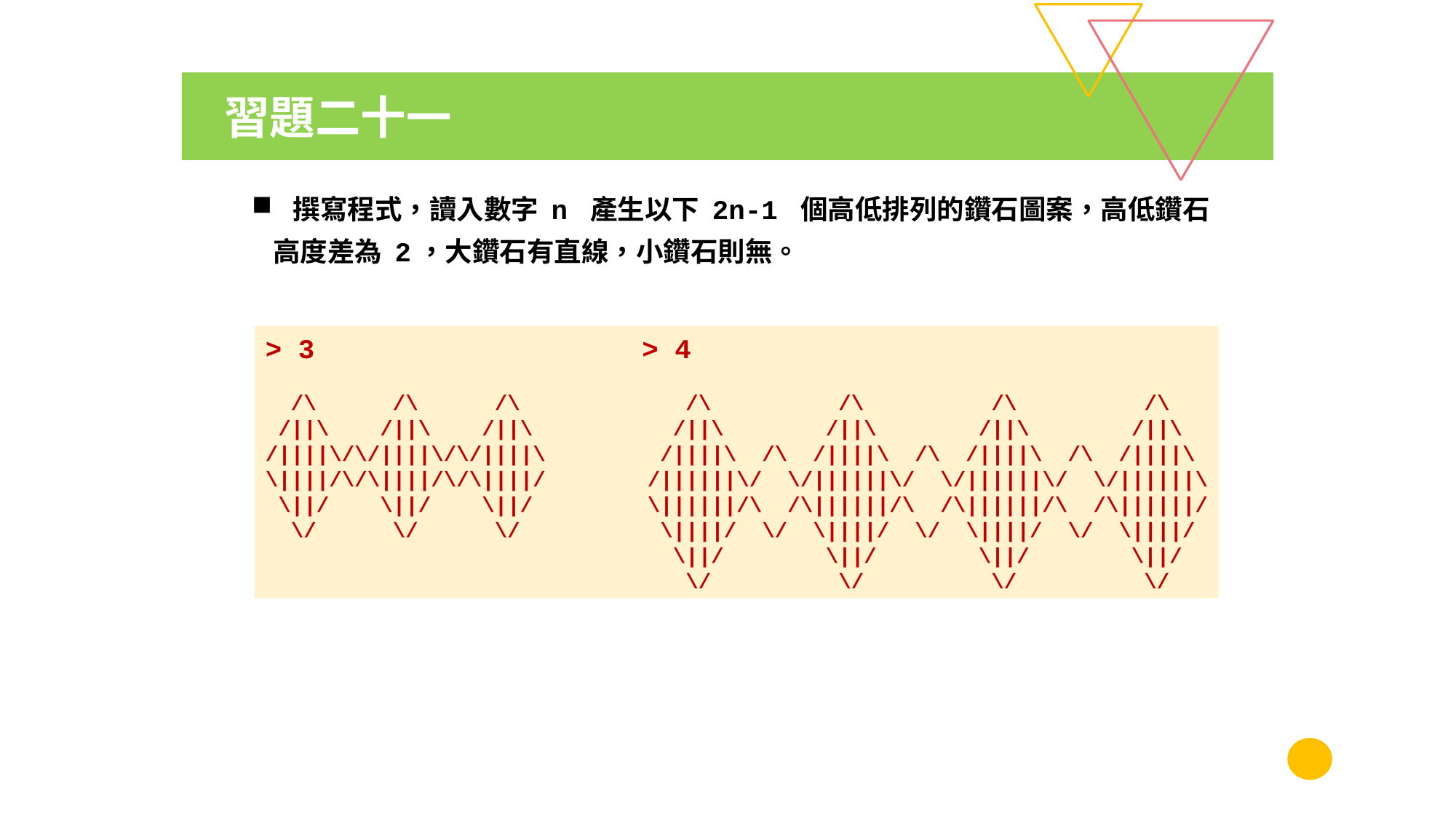

習題二十一
撰寫程式，讀入數字 n 產生以下 2n-1 個高低排列的鑽石圖案，高低鑽石
   高度差為 2，大鑽石有直線，小鑽石則無。
> 3                    > 4

  /\      /\      /\             /\          /\          /\          /\
 /||\    /||\    /||\           /||\        /||\        /||\        /||\
/||||\/\/||||\/\/||||\         /||||\  /\  /||||\  /\  /||||\  /\  /||||\
\||||/\/\||||/\/\||||/        /||||||\/  \/||||||\/  \/||||||\/  \/||||||\
 \||/    \||/    \||/         \||||||/\  /\||||||/\  /\||||||/\  /\||||||/
  \/      \/      \/           \||||/  \/  \||||/  \/  \||||/  \/  \||||/
                                \||/        \||/        \||/        \||/
                                 \/          \/          \/          \/

5